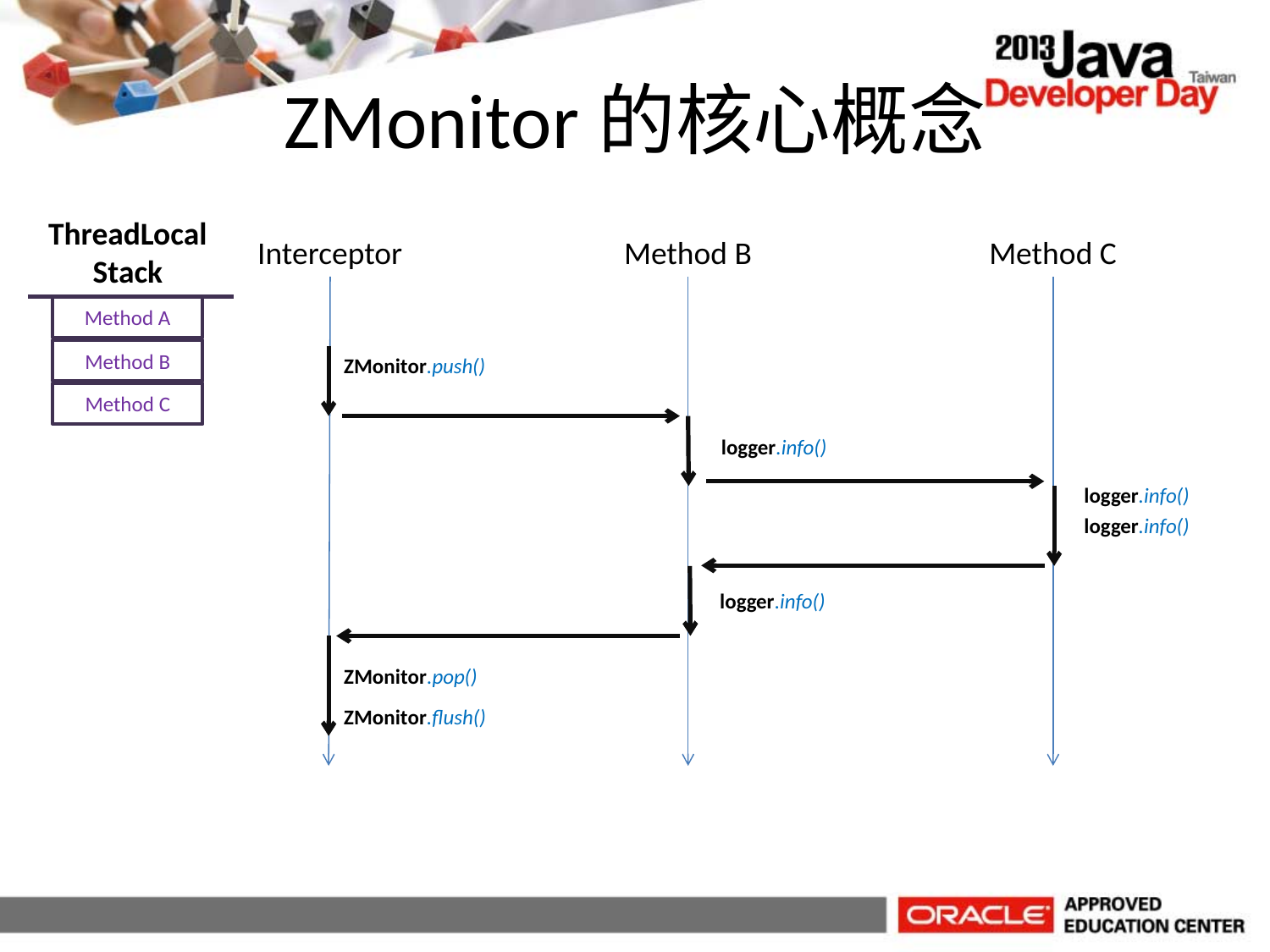

# ZMonitor的核心概念
ThreadLocal
Stack
Interceptor
Method B
Method C
Method A
Method B
ZMonitor.push()
Method C
logger.info()
logger.info()
logger.info()
logger.info()
ZMonitor.pop()
ZMonitor.flush()